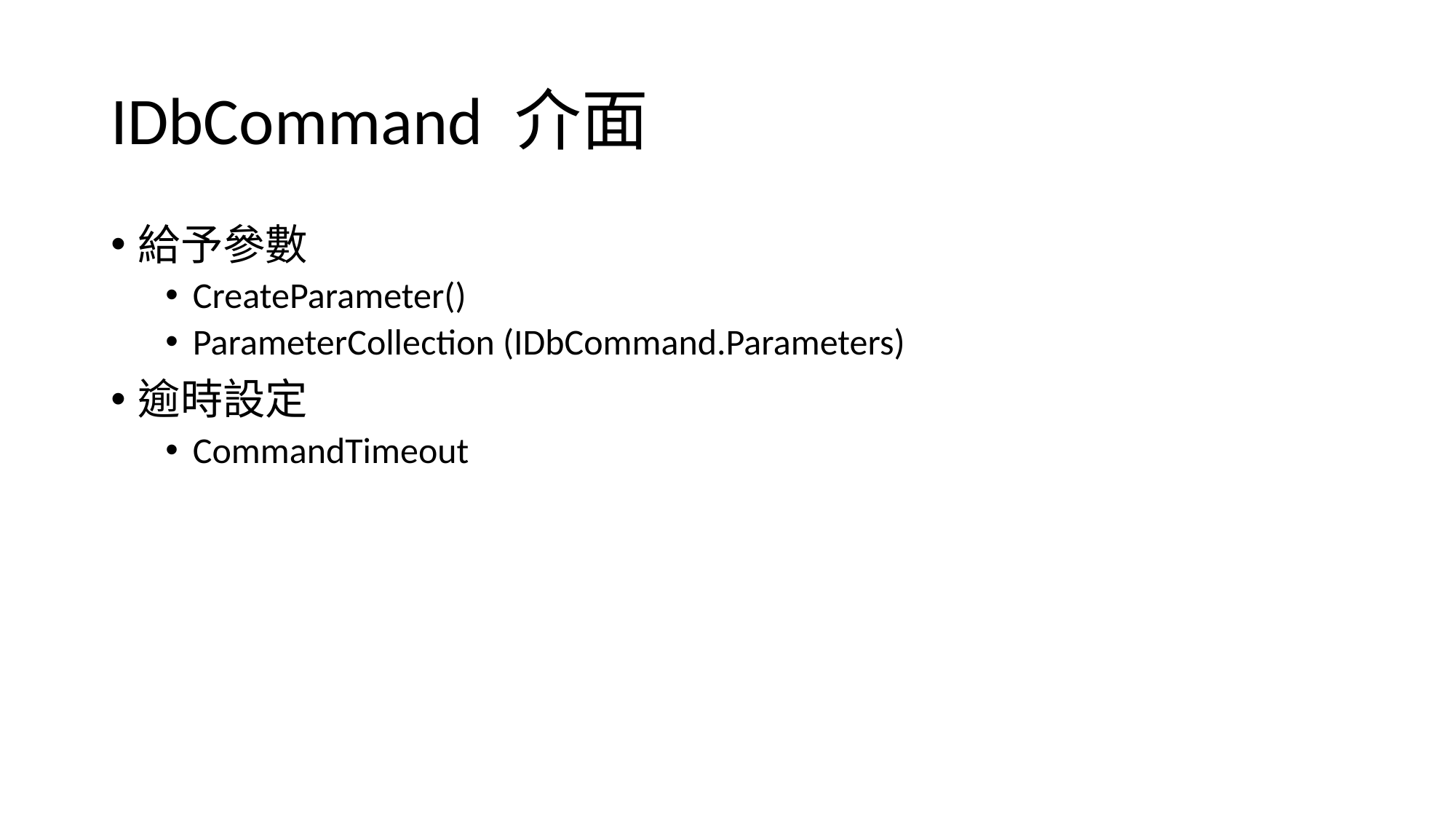

# IDbCommand 介面
給予參數
CreateParameter()
ParameterCollection (IDbCommand.Parameters)
逾時設定
CommandTimeout